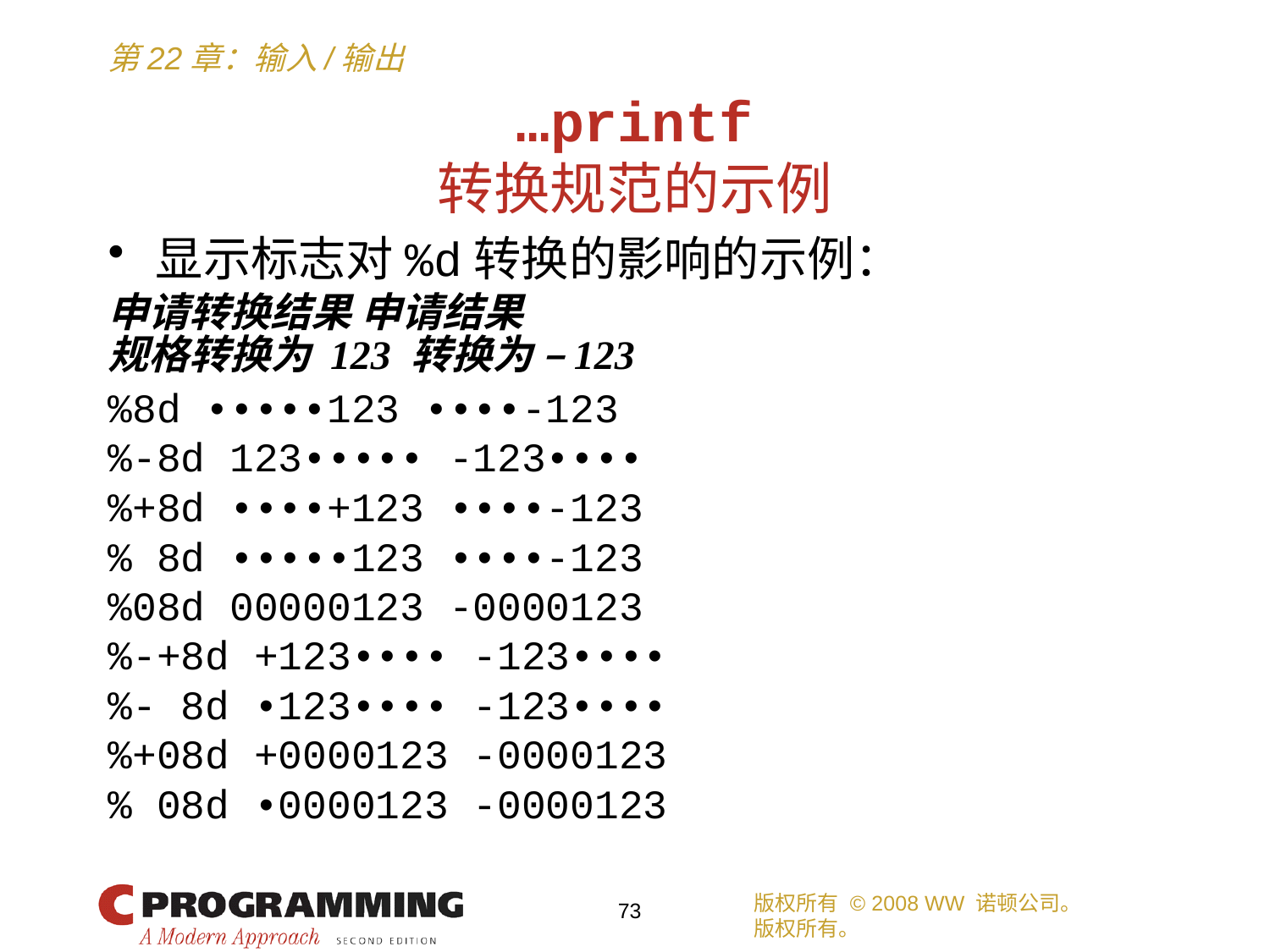

# …printf 转换规范的示例
显示标志对%d转换的影响的示例：
申请转换结果 申请结果
规格转换为 123 转换为 –123
%8d •••••123 ••••-123
%-8d 123••••• -123••••
%+8d ••••+123 ••••-123
% 8d •••••123 ••••-123
%08d 00000123 -0000123
%-+8d +123•••• -123••••
%- 8d •123•••• -123••••
%+08d +0000123 -0000123
% 08d •0000123 -0000123
版权所有 © 2008 WW 诺顿公司。
版权所有。
73